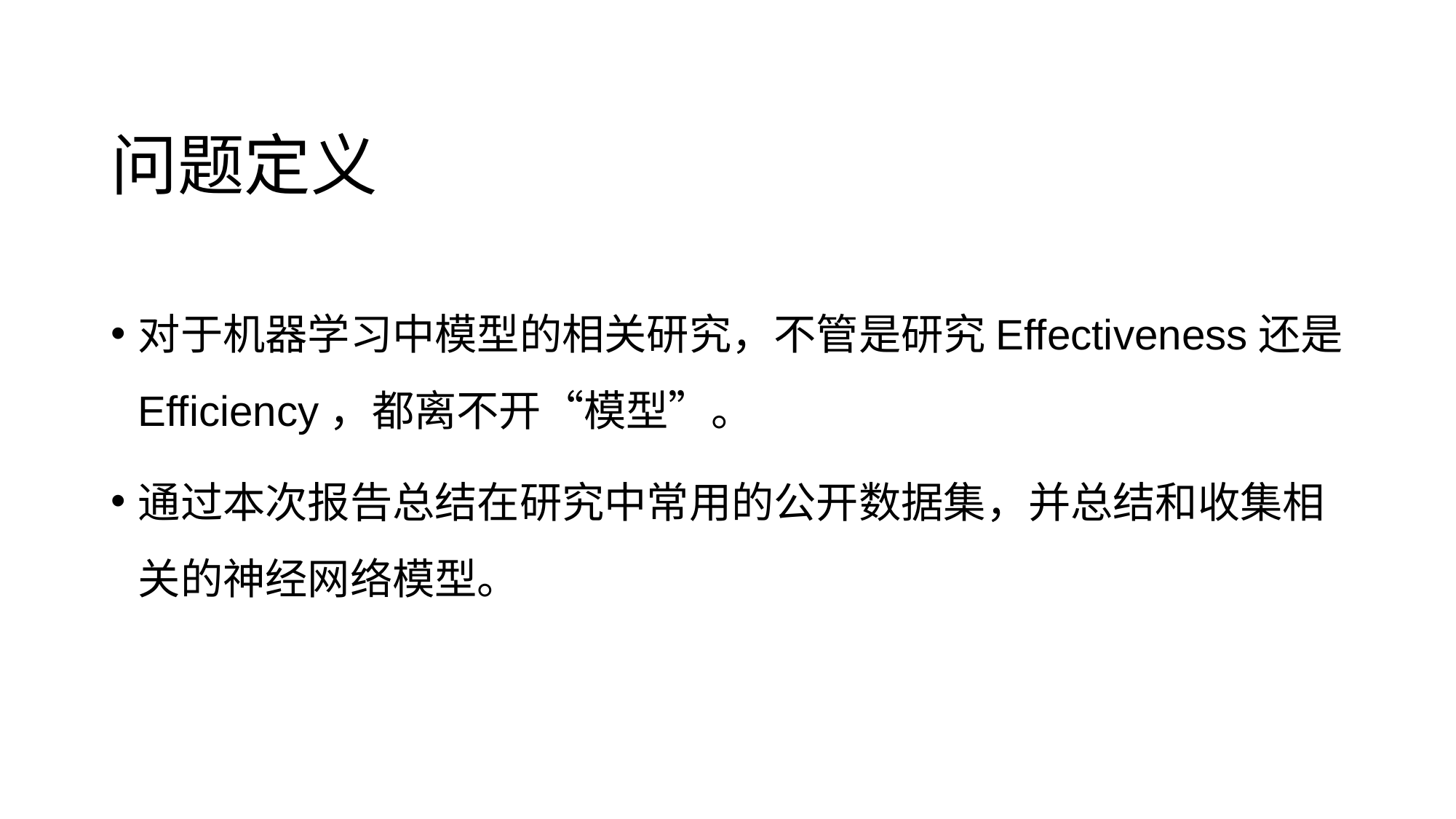

# 问题定义
对于机器学习中模型的相关研究，不管是研究Effectiveness还是Efficiency，都离不开“模型”。
通过本次报告总结在研究中常用的公开数据集，并总结和收集相关的神经网络模型。